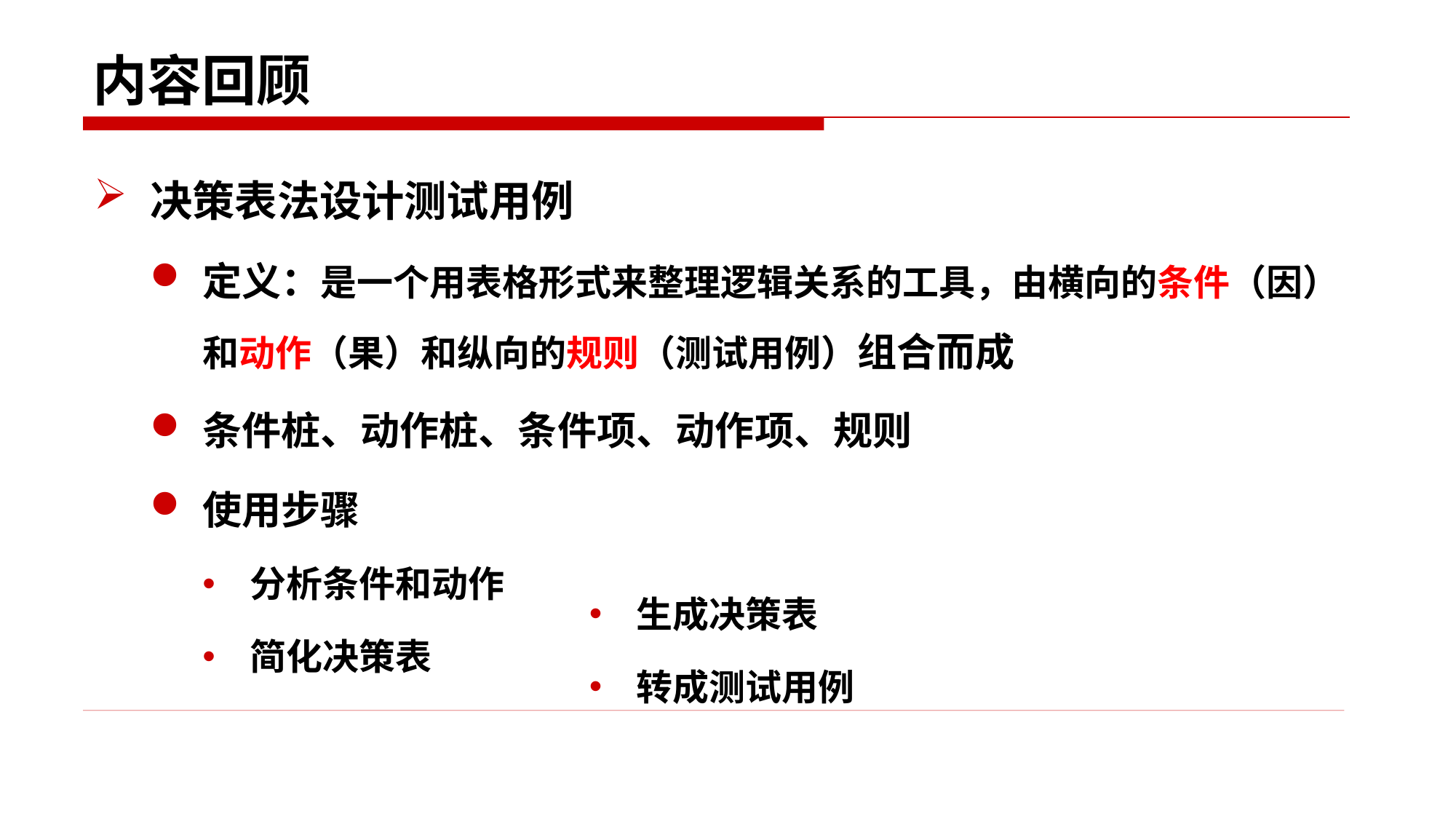

# 内容回顾
决策表法设计测试用例
定义：是一个用表格形式来整理逻辑关系的工具，由横向的条件（因）和动作（果）和纵向的规则（测试用例）组合而成
条件桩、动作桩、条件项、动作项、规则
使用步骤
分析条件和动作
简化决策表
生成决策表
转成测试用例